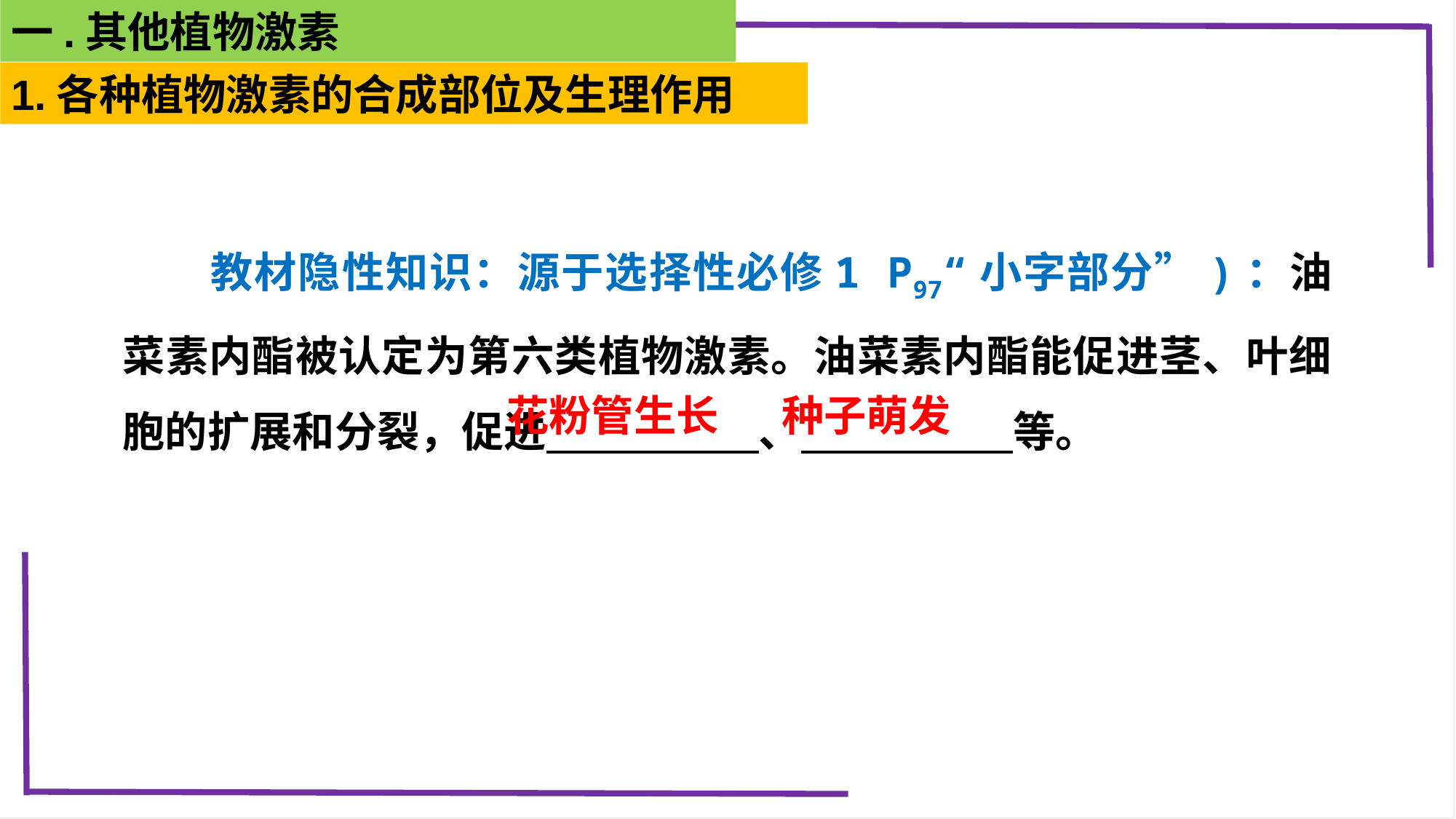

一.其他植物激素
1.各种植物激素的合成部位及生理作用
　　教材隐性知识：源于选择性必修1 P97“小字部分”)：油菜素内酯被认定为第六类植物激素。油菜素内酯能促进茎、叶细胞的扩展和分裂，促进　　　　　、　　　　　等。
花粉管生长
种子萌发